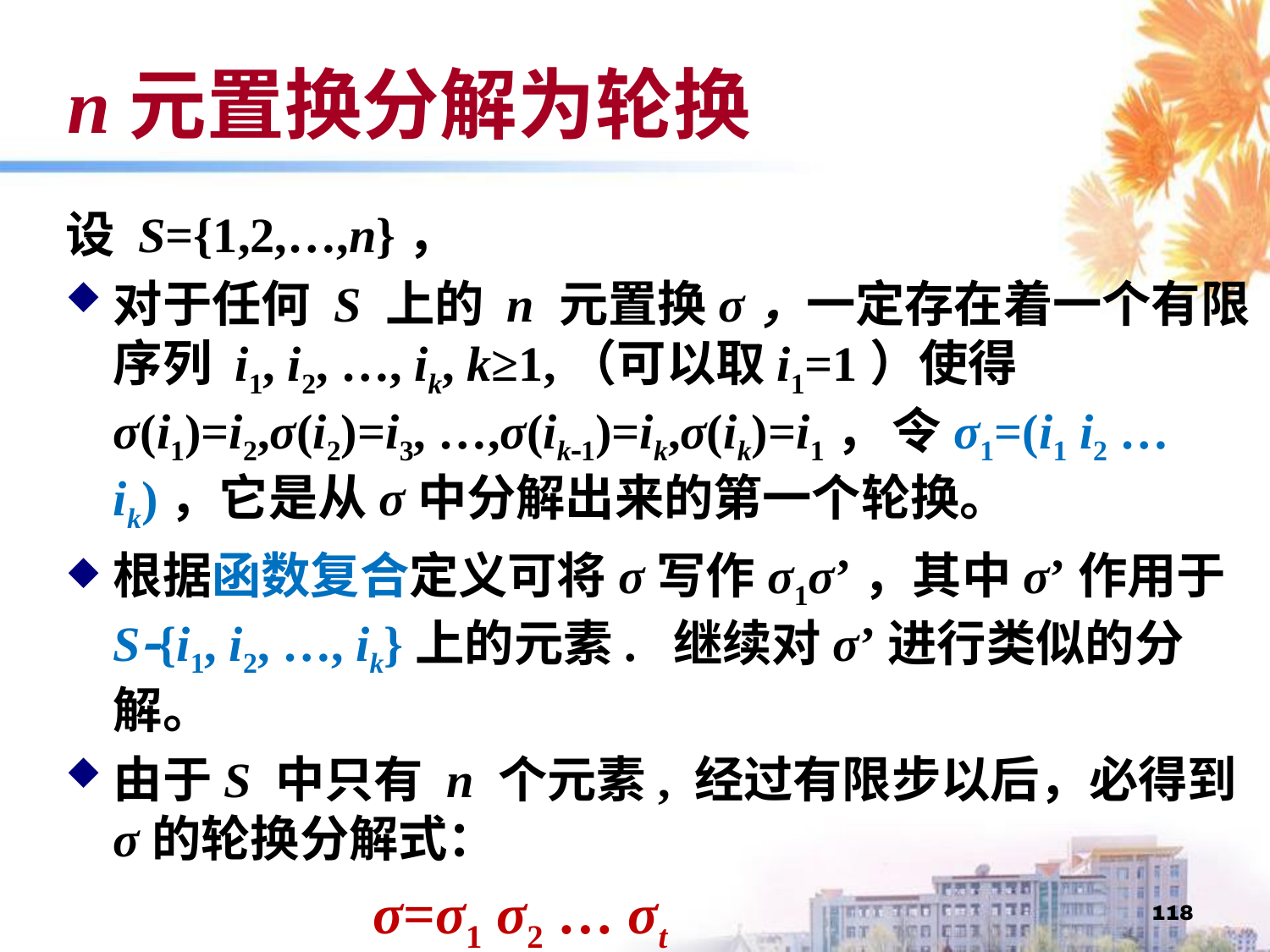

# n元置换分解为轮换
设 S={1,2,…,n}，
对于任何 S 上的 n 元置换σ，一定存在着一个有限序列 i1, i2, …, ik, k≥1,（可以取i1=1）使得σ(i1)=i2,σ(i2)=i3, …,σ(ik−1)=ik,σ(ik)=i1， 令σ1=(i1 i2 … ik)，它是从σ中分解出来的第一个轮换。
根据函数复合定义可将σ写作σ1σ’，其中σ’作用于 S−{i1, i2, …, ik}上的元素.  继续对σ’进行类似的分解。
由于S 中只有 n 个元素, 经过有限步以后，必得到σ的轮换分解式：
                         σ=σ1 σ2 … σt
118